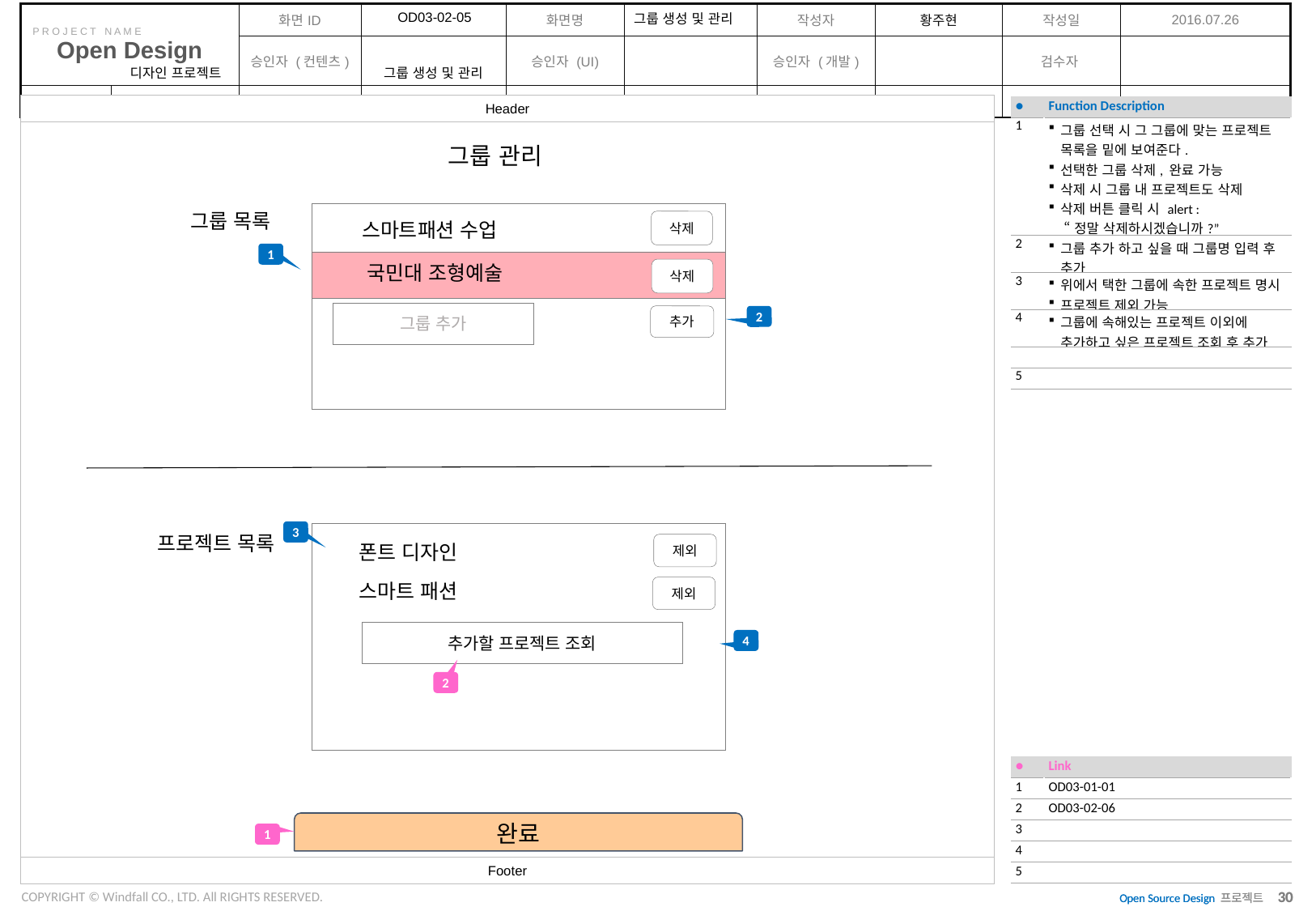

그룹 생성 및 관리
# OD03-02-05
디자인 프로젝트
그룹 생성 및 관리
| ● | Function Description |
| --- | --- |
| 1 | 그룹 선택 시 그 그룹에 맞는 프로젝트 목록을 밑에 보여준다. 선택한 그룹 삭제, 완료 가능 삭제 시 그룹 내 프로젝트도 삭제 삭제 버튼 클릭 시 alert : “정말 삭제하시겠습니까?” 완료버튼 삭제 |
| 2 | 그룹 추가 하고 싶을 때 그룹명 입력 후 추가 |
| 3 | 위에서 택한 그룹에 속한 프로젝트 명시 프로젝트 제외 가능 |
| 4 | 그룹에 속해있는 프로젝트 이외에 추가하고 싶은 프로젝트 조회 후 추가 |
|  |  |
| 5 |  |
그룹 관리

그룹 목록
삭제
스마트패션 수업
1

삭제
국민대 조형예술
그룹 추가
추가
2
3

프로젝트 목록
제외
폰트 디자인
제외
스마트 패션
추가할 프로젝트 조회
4
2
| ● | Link |
| --- | --- |
| 1 | OD03-01-01 |
| 2 | OD03-02-06 |
| 3 |  |
| 4 |  |
| 5 |  |
완료
1
Open Source Design 프로젝트   30
Open Source Design 프로젝트   30